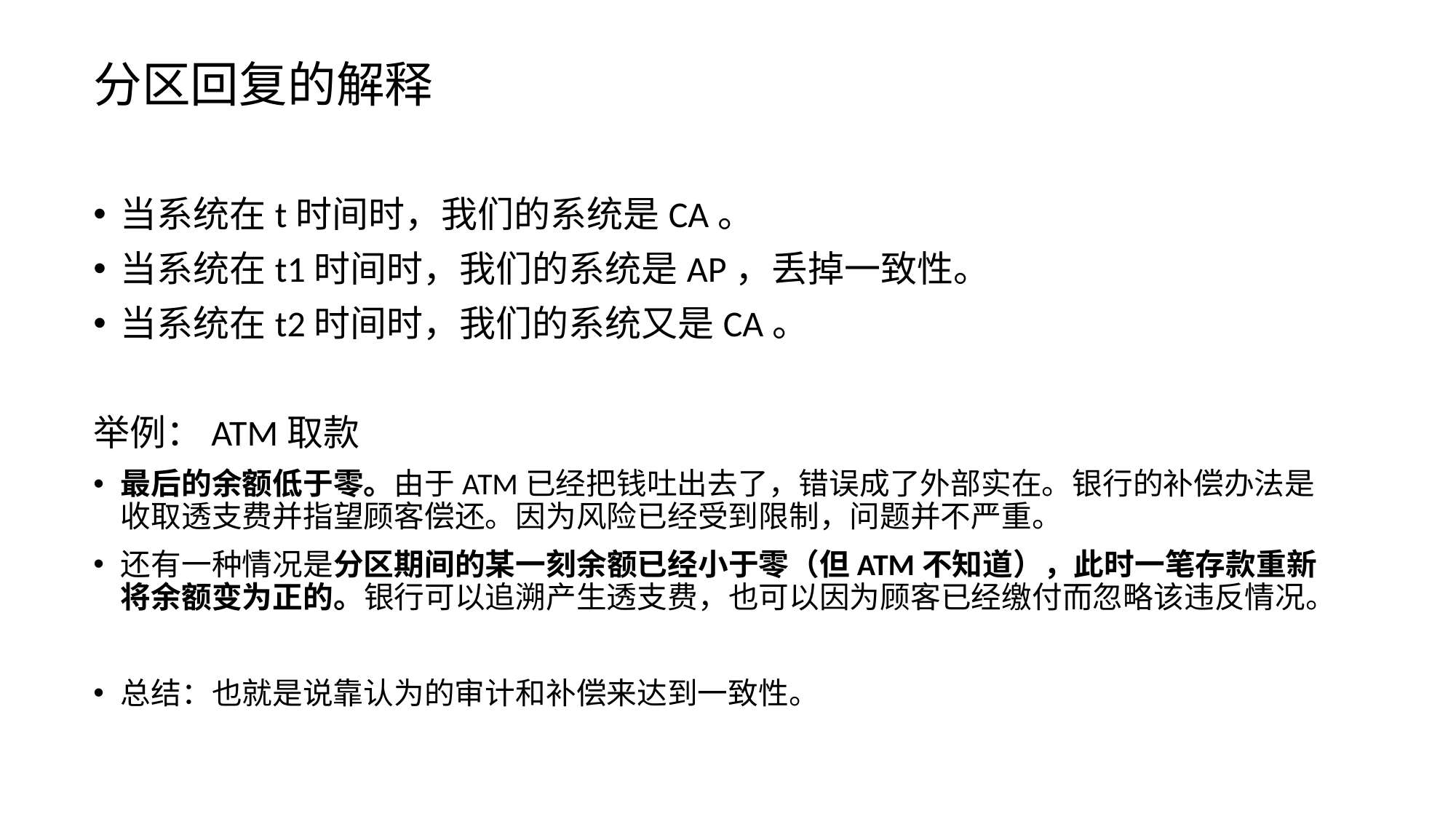

# 分区回复的解释
当系统在t时间时，我们的系统是CA。
当系统在t1时间时，我们的系统是AP，丢掉一致性。
当系统在t2时间时，我们的系统又是CA。

举例：ATM取款
最后的余额低于零。由于ATM已经把钱吐出去了，错误成了外部实在。银行的补偿办法是收取透支费并指望顾客偿还。因为风险已经受到限制，问题并不严重。
还有一种情况是分区期间的某一刻余额已经小于零（但ATM不知道），此时一笔存款重新将余额变为正的。银行可以追溯产生透支费，也可以因为顾客已经缴付而忽略该违反情况。

总结：也就是说靠认为的审计和补偿来达到一致性。